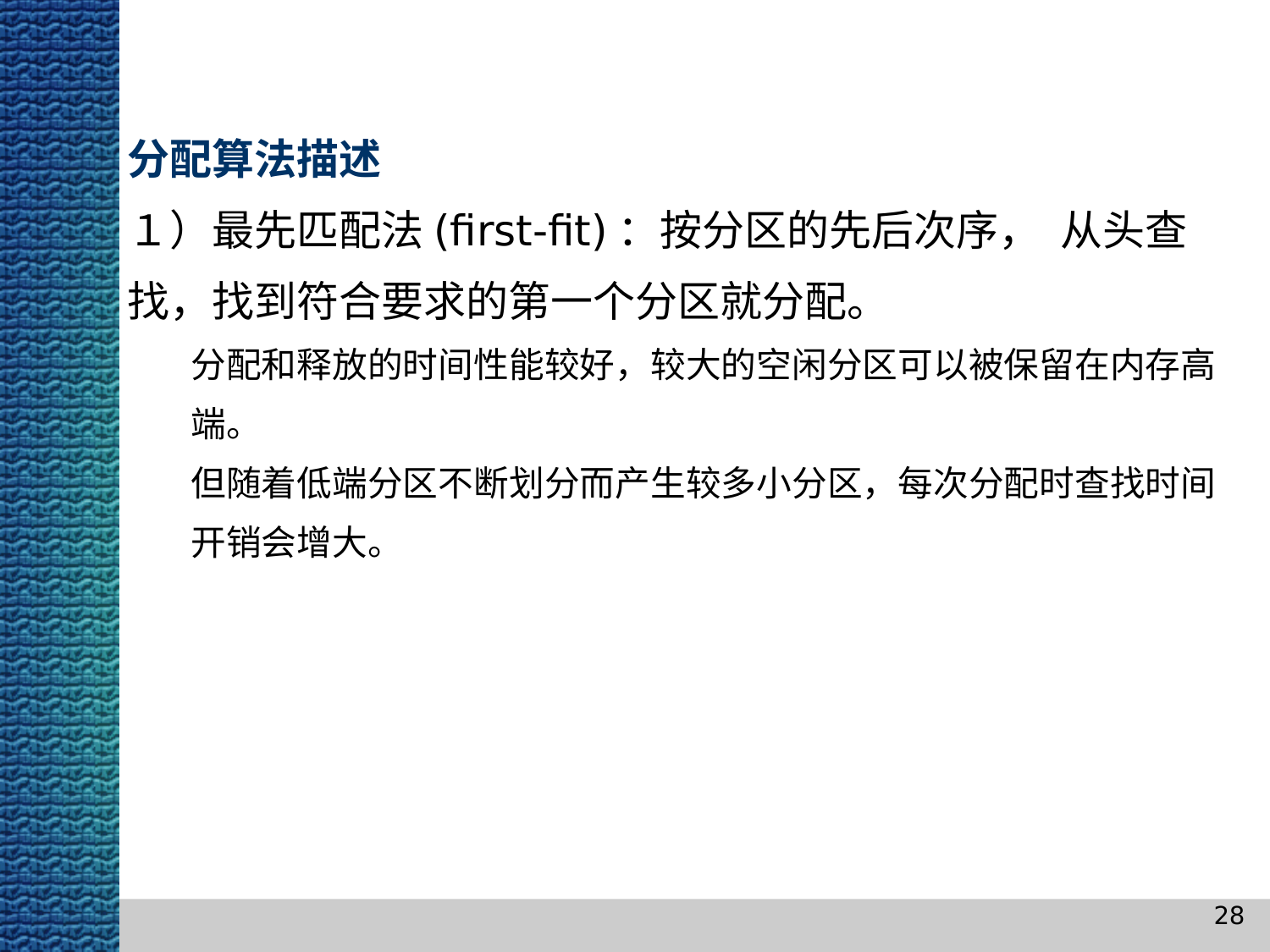

分配算法描述
１）最先匹配法(first-fit)：按分区的先后次序，  从头查找，找到符合要求的第一个分区就分配。
分配和释放的时间性能较好，较大的空闲分区可以被保留在内存高端。
但随着低端分区不断划分而产生较多小分区，每次分配时查找时间开销会增大。

28